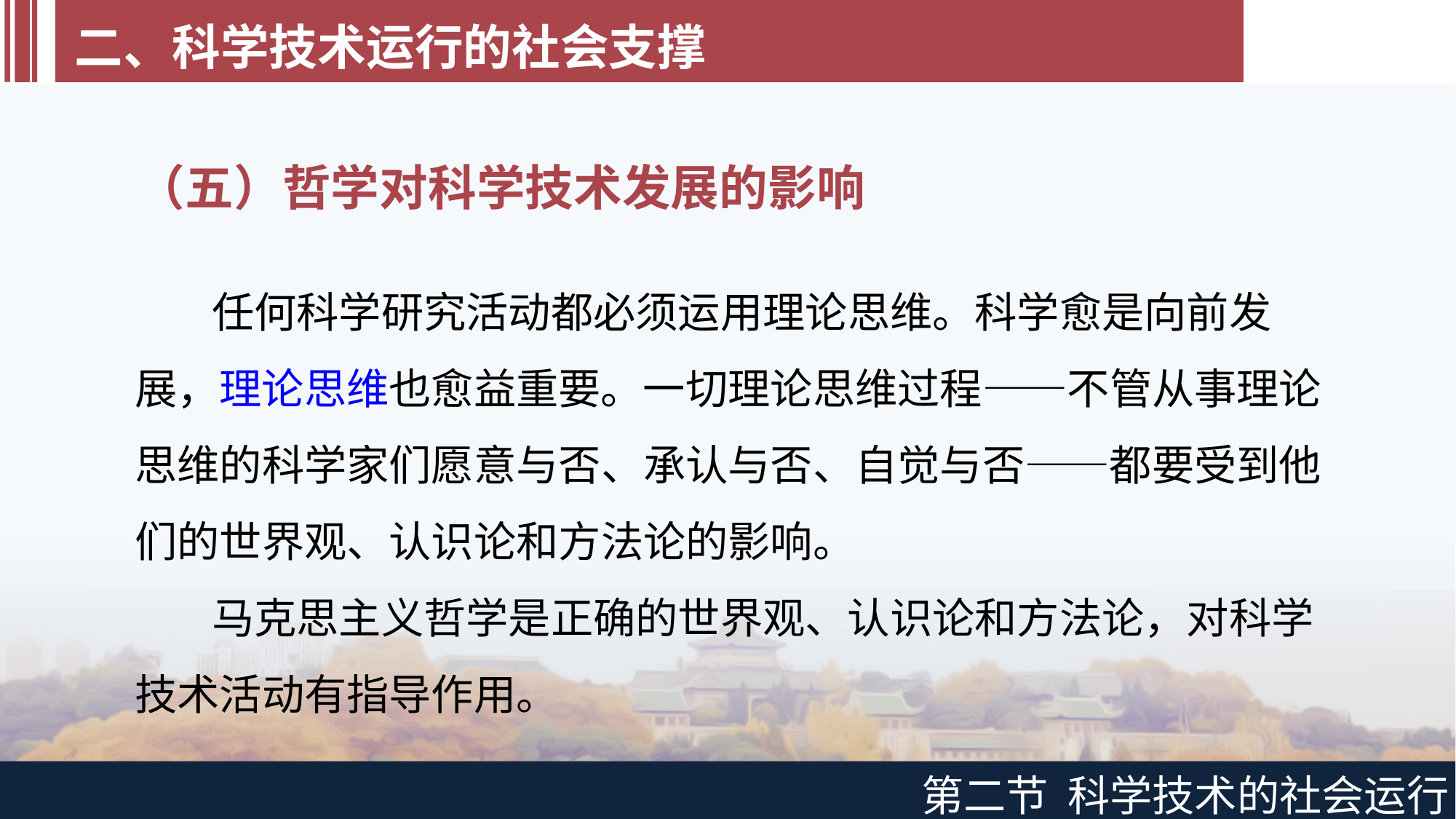

二、科学技术运行的社会支撑
（五）哲学对科学技术发展的影响
任何科学研究活动都必须运用理论思维。科学愈是向前发展，理论思维也愈益重要。一切理论思维过程——不管从事理论思维的科学家们愿意与否、承认与否、自觉与否——都要受到他们的世界观、认识论和方法论的影响。
马克思主义哲学是正确的世界观、认识论和方法论，对科学技术活动有指导作用。
第二节  科学技术的社会运行